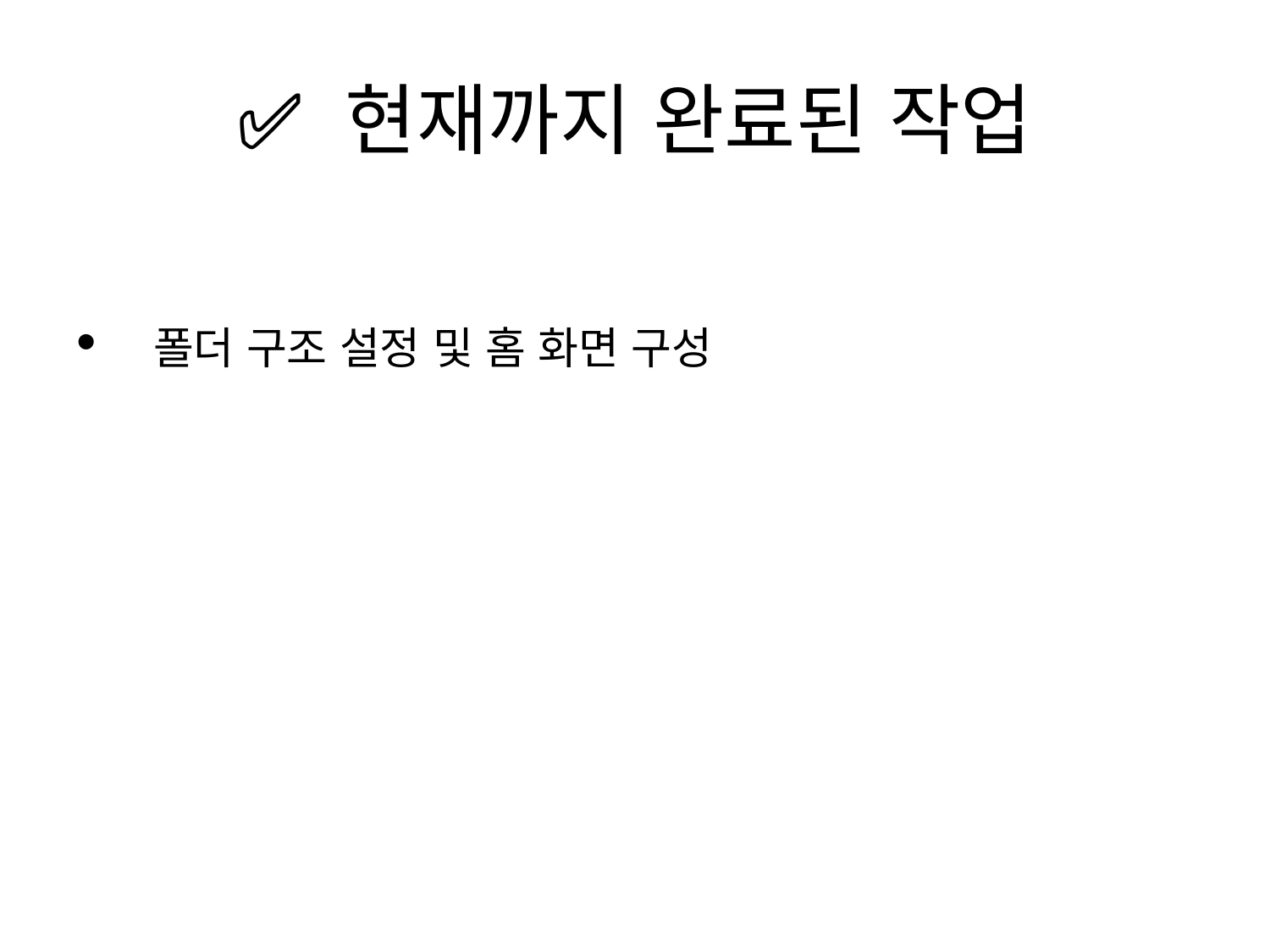

# ✅ 현재까지 완료된 작업

 폴더 구조 설정 및 홈 화면 구성